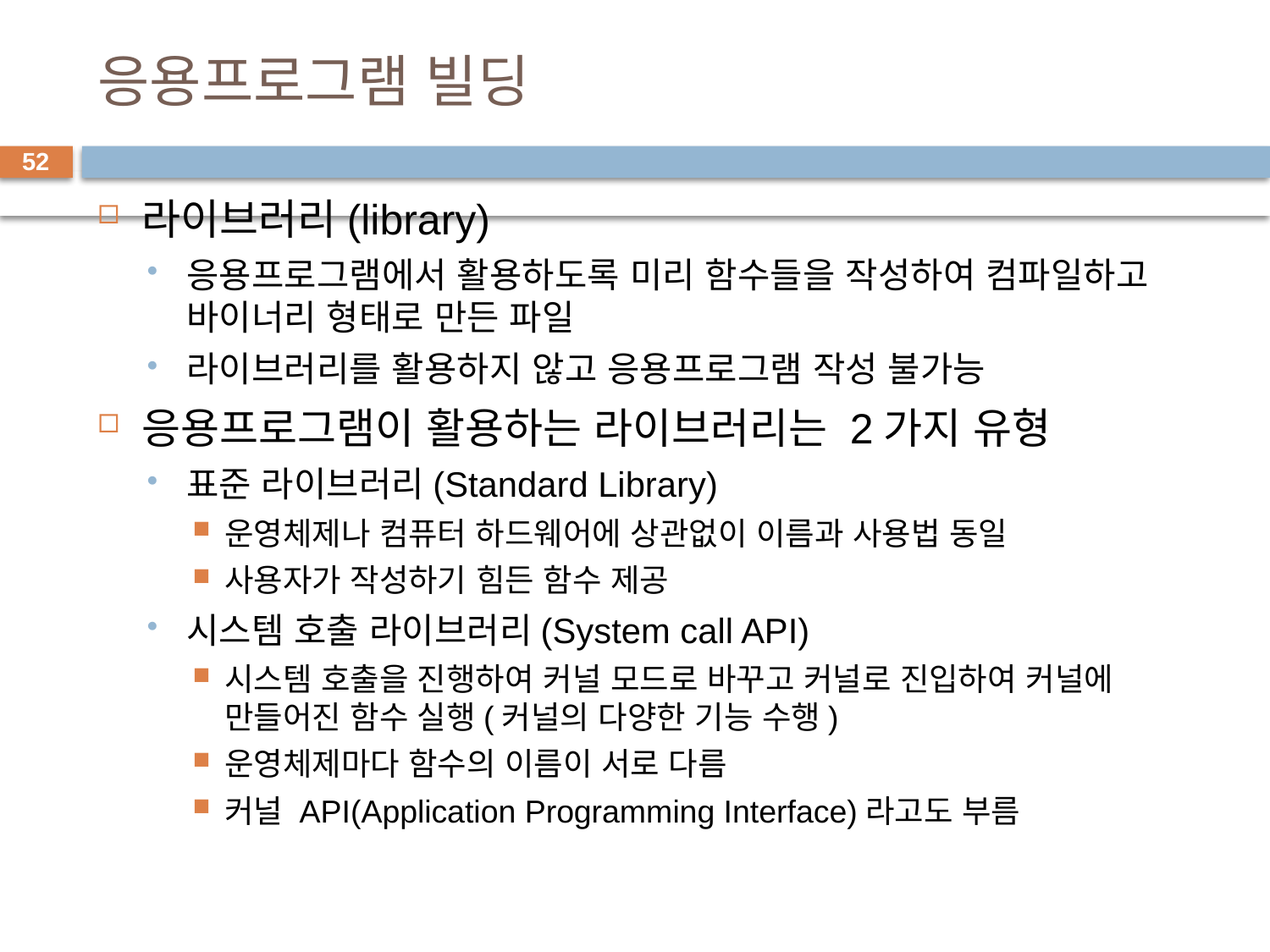

# 응용프로그램 빌딩
52
라이브러리(library)
응용프로그램에서 활용하도록 미리 함수들을 작성하여 컴파일하고 바이너리 형태로 만든 파일
라이브러리를 활용하지 않고 응용프로그램 작성 불가능
응용프로그램이 활용하는 라이브러리는 2가지 유형
표준 라이브러리(Standard Library)
운영체제나 컴퓨터 하드웨어에 상관없이 이름과 사용법 동일
사용자가 작성하기 힘든 함수 제공
시스템 호출 라이브러리(System call API)
시스템 호출을 진행하여 커널 모드로 바꾸고 커널로 진입하여 커널에 만들어진 함수 실행(커널의 다양한 기능 수행)
운영체제마다 함수의 이름이 서로 다름
커널 API(Application Programming Interface)라고도 부름